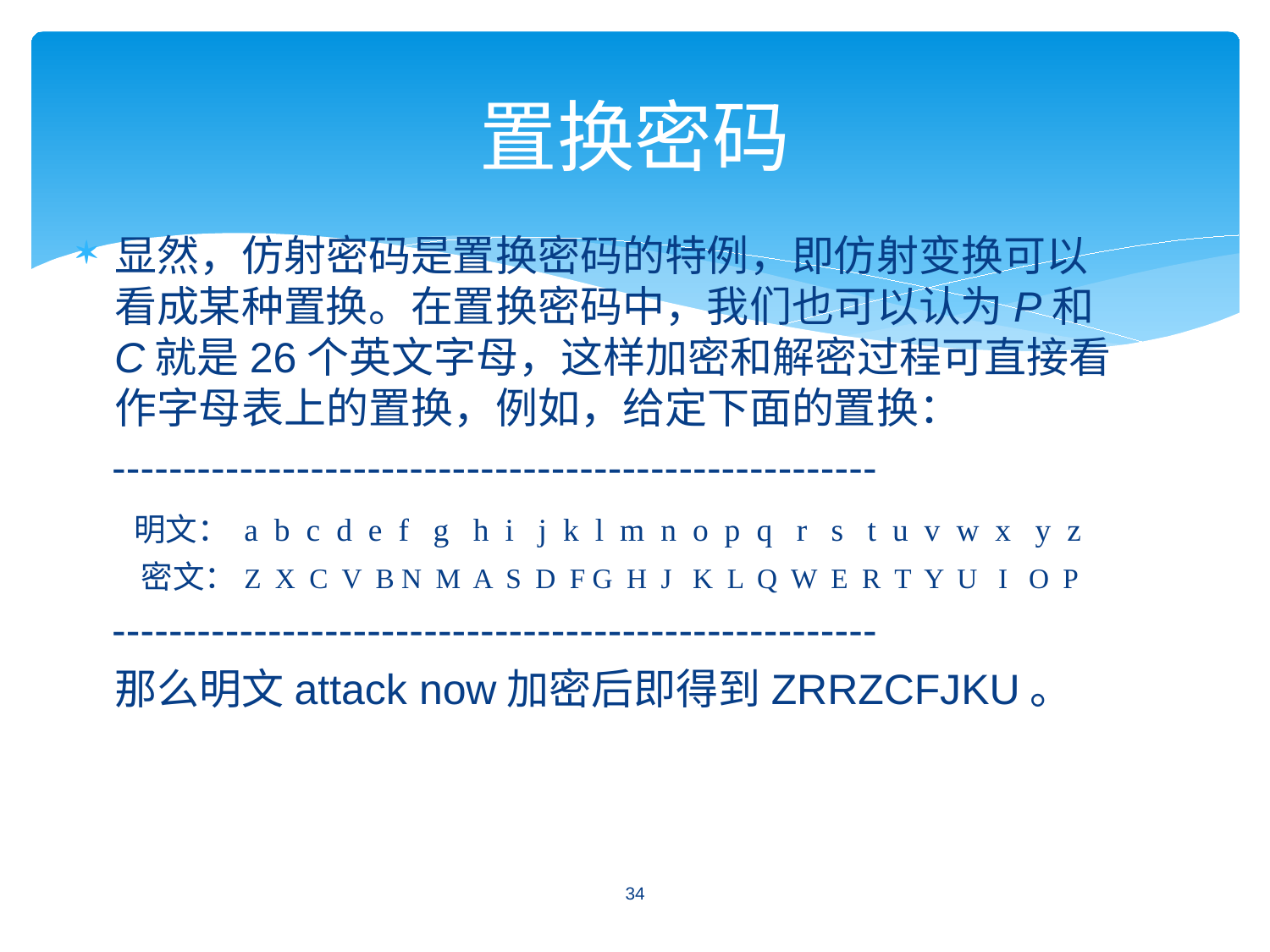

# 置换密码
显然，仿射密码是置换密码的特例，即仿射变换可以看成某种置换。在置换密码中，我们也可以认为P和C就是26个英文字母，这样加密和解密过程可直接看作字母表上的置换，例如，给定下面的置换：
   ------------------------------------------------------
     明文： a  b  c  d  e  f   g   h  i   j  k  l  m  n  o  p  q   r   s   t  u  v  w  x   y  z
        密文：Z  X  C  V  B N  M  A  S  D  F G  H  J   K  L  Q  W  E  R  T  Y  U   I   O  P
   ------------------------------------------------------
   那么明文attack now加密后即得到ZRRZCFJKU。
34